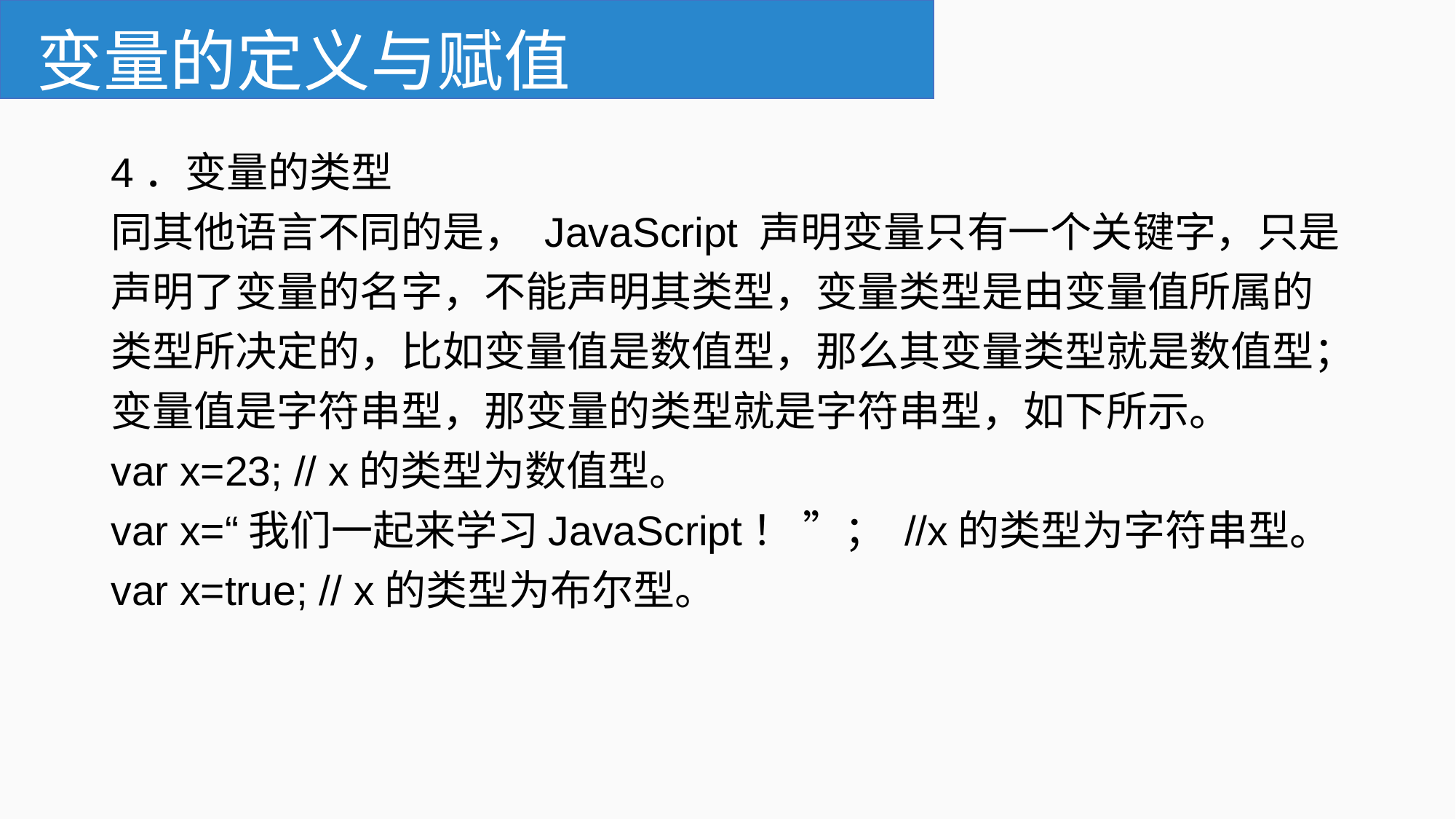

# 变量的定义与赋值
4．变量的类型
同其他语言不同的是， JavaScript 声明变量只有一个关键字，只是声明了变量的名字，不能声明其类型，变量类型是由变量值所属的类型所决定的，比如变量值是数值型，那么其变量类型就是数值型；变量值是字符串型，那变量的类型就是字符串型，如下所示。
var x=23; // x的类型为数值型。
var x=“我们一起来学习JavaScript！ ”； //x的类型为字符串型。
var x=true; // x的类型为布尔型。